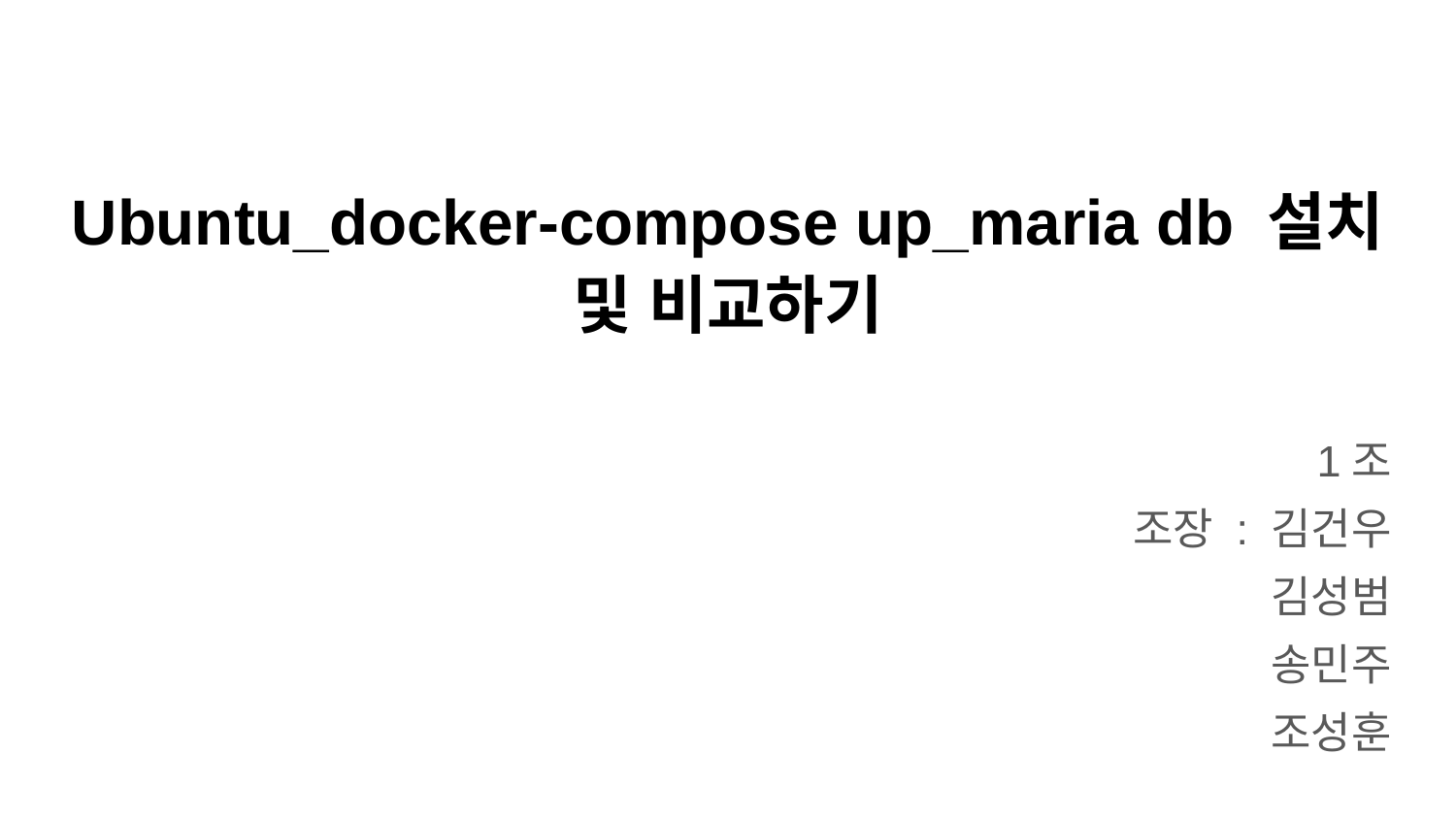

# Ubuntu_docker-compose up_maria db 설치 및 비교하기
1조
조장 : 김건우
김성범
송민주
조성훈